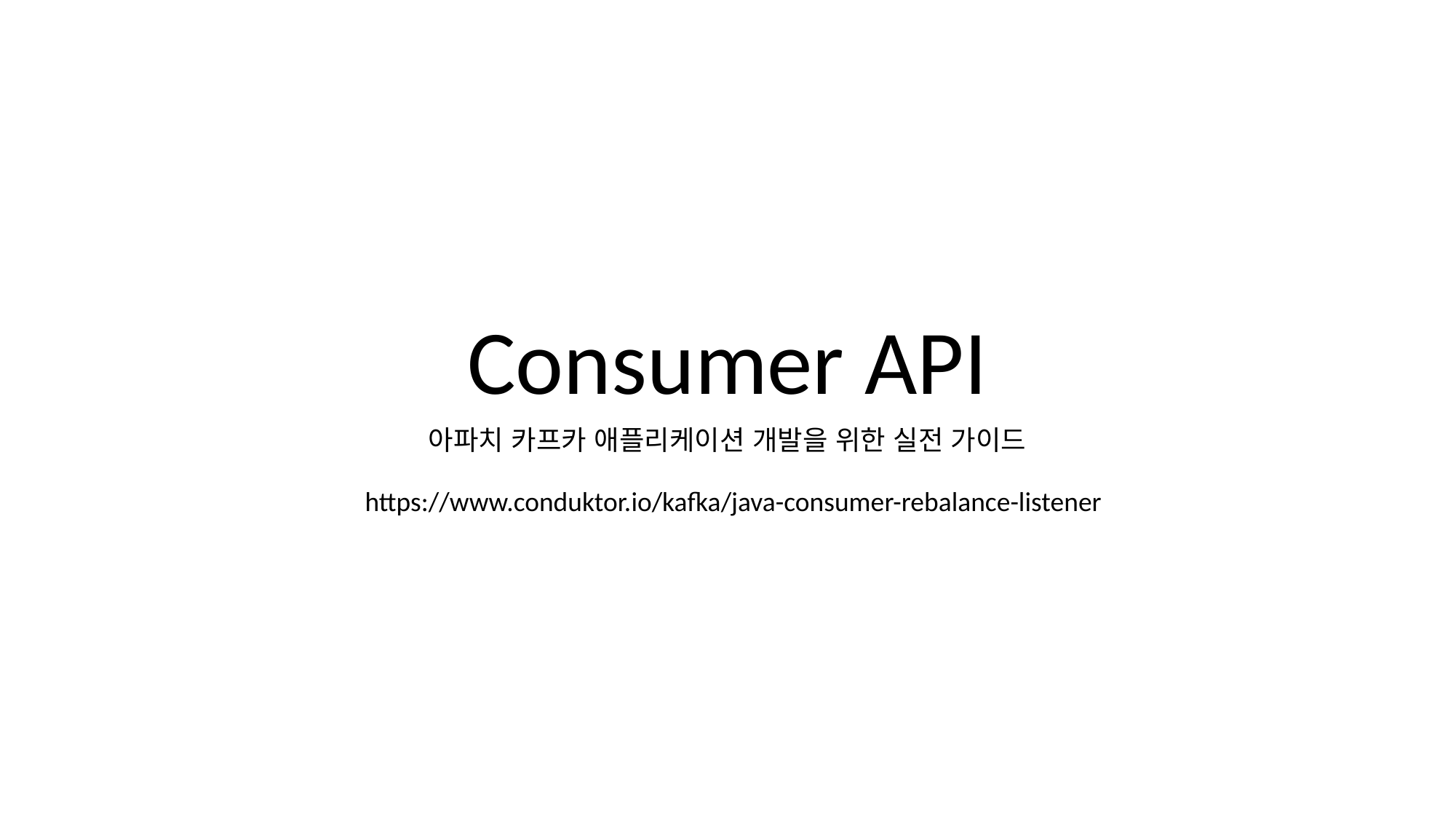

# Consumer API
아파치 카프카 애플리케이션 개발을 위한 실전 가이드
https://www.conduktor.io/kafka/java-consumer-rebalance-listener